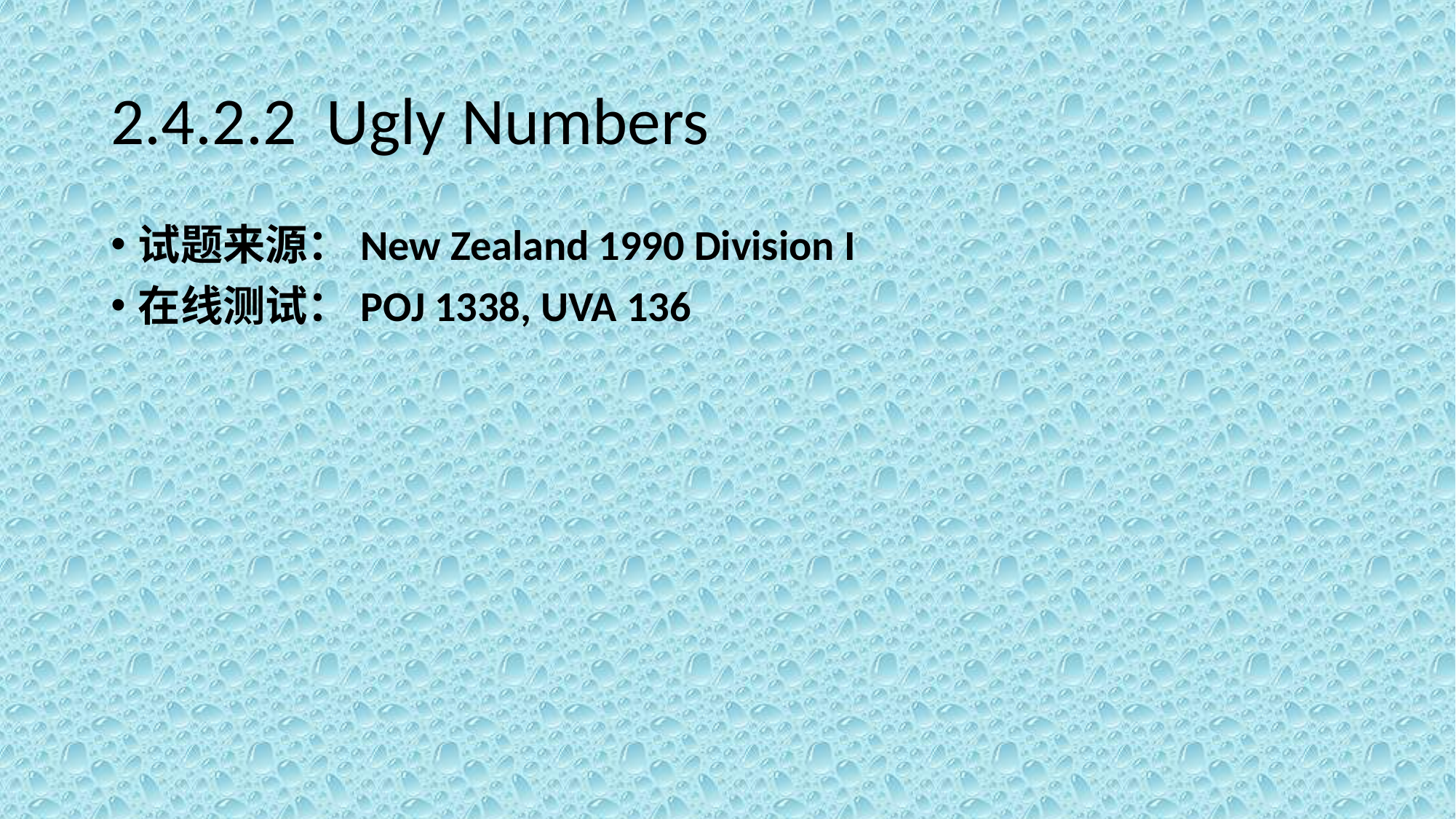

# 2.4.2.2  Ugly Numbers
试题来源：New Zealand 1990 Division I
在线测试：POJ 1338, UVA 136